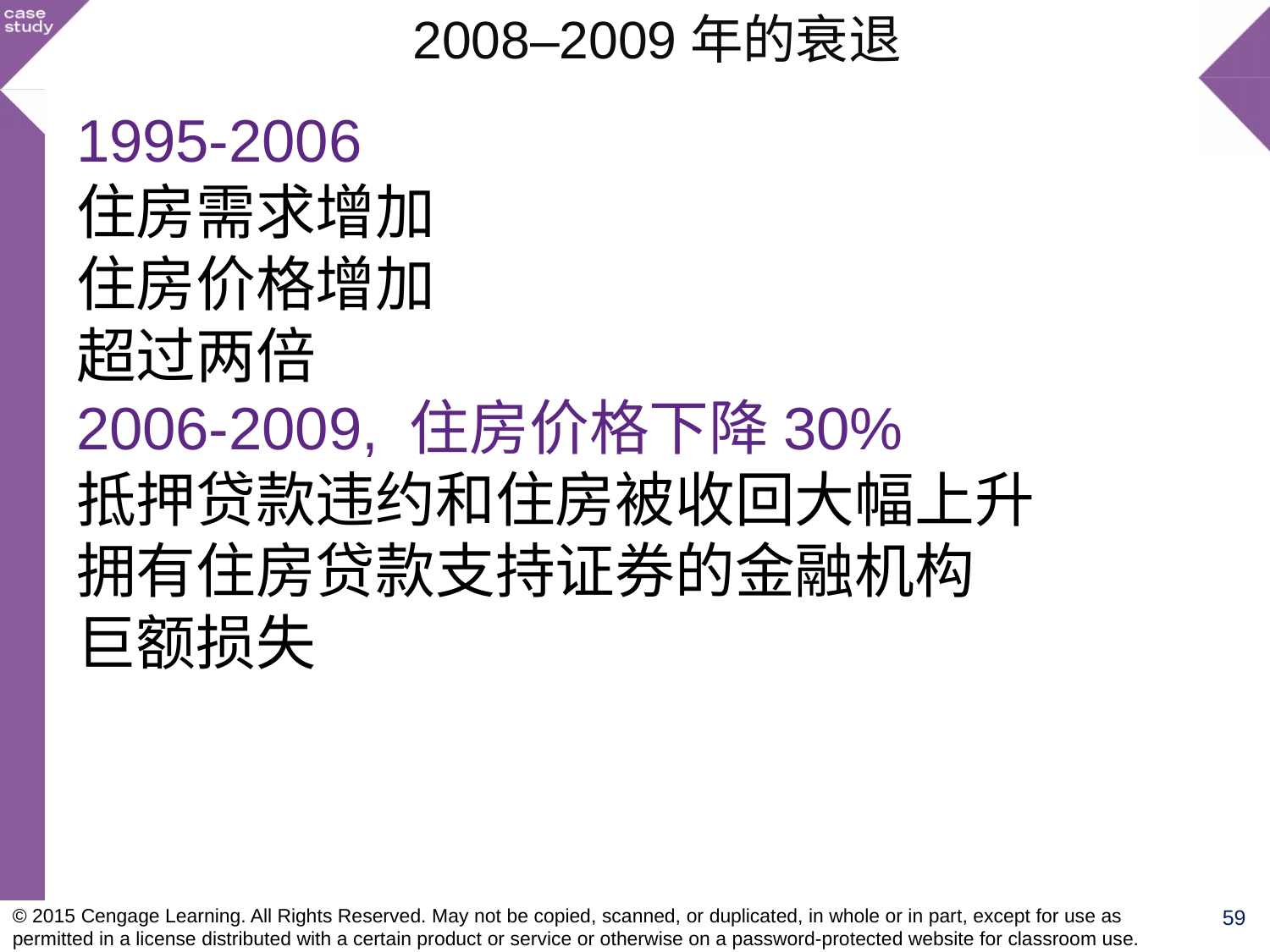

2008–2009年的衰退
1995-2006
住房需求增加
住房价格增加
超过两倍
2006-2009, 住房价格下降30%
抵押贷款违约和住房被收回大幅上升
拥有住房贷款支持证券的金融机构
巨额损失
59
© 2015 Cengage Learning. All Rights Reserved. May not be copied, scanned, or duplicated, in whole or in part, except for use as permitted in a license distributed with a certain product or service or otherwise on a password-protected website for classroom use.